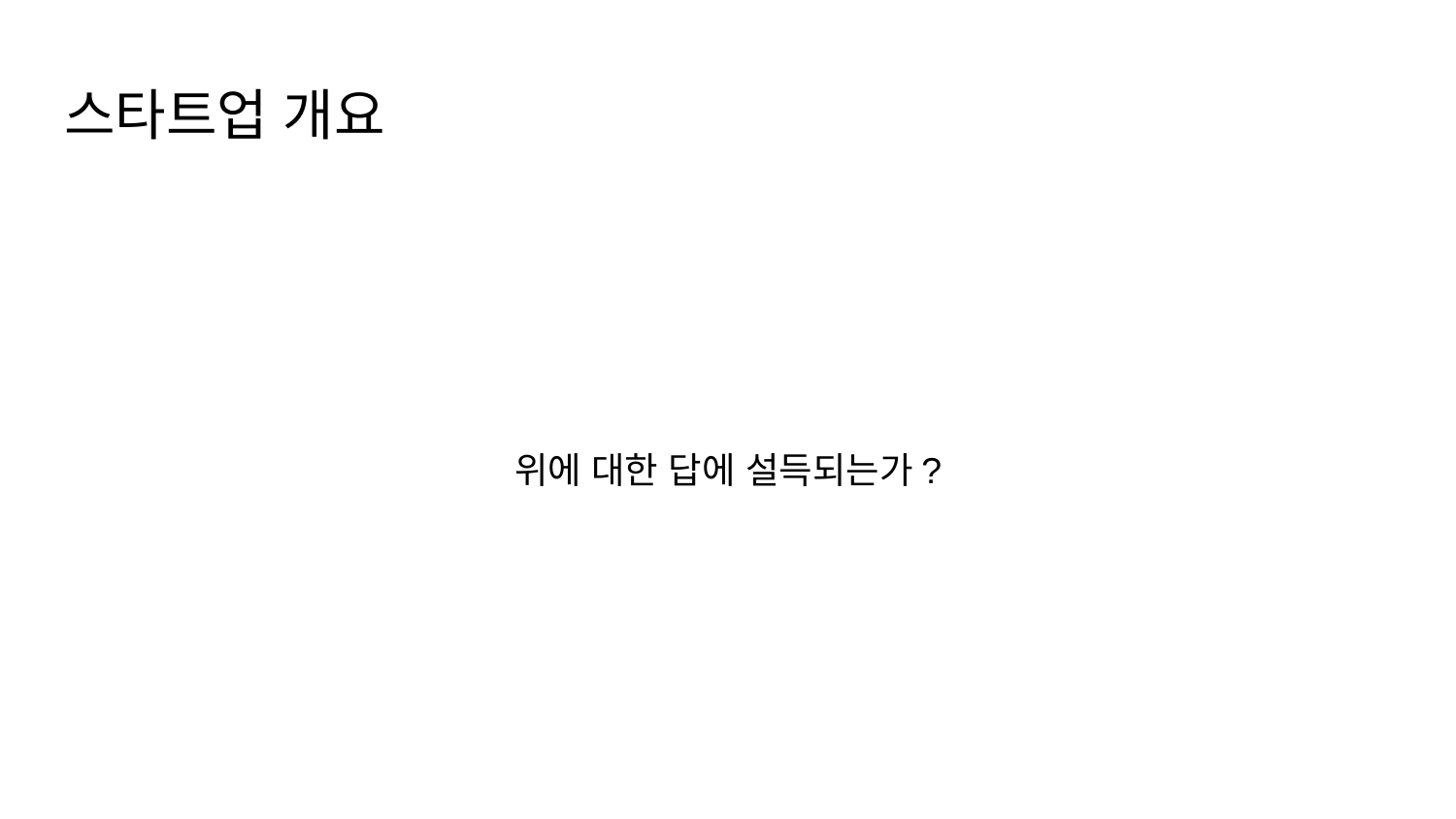

# 스타트업 개요

위에 대한 답에 설득되는가?